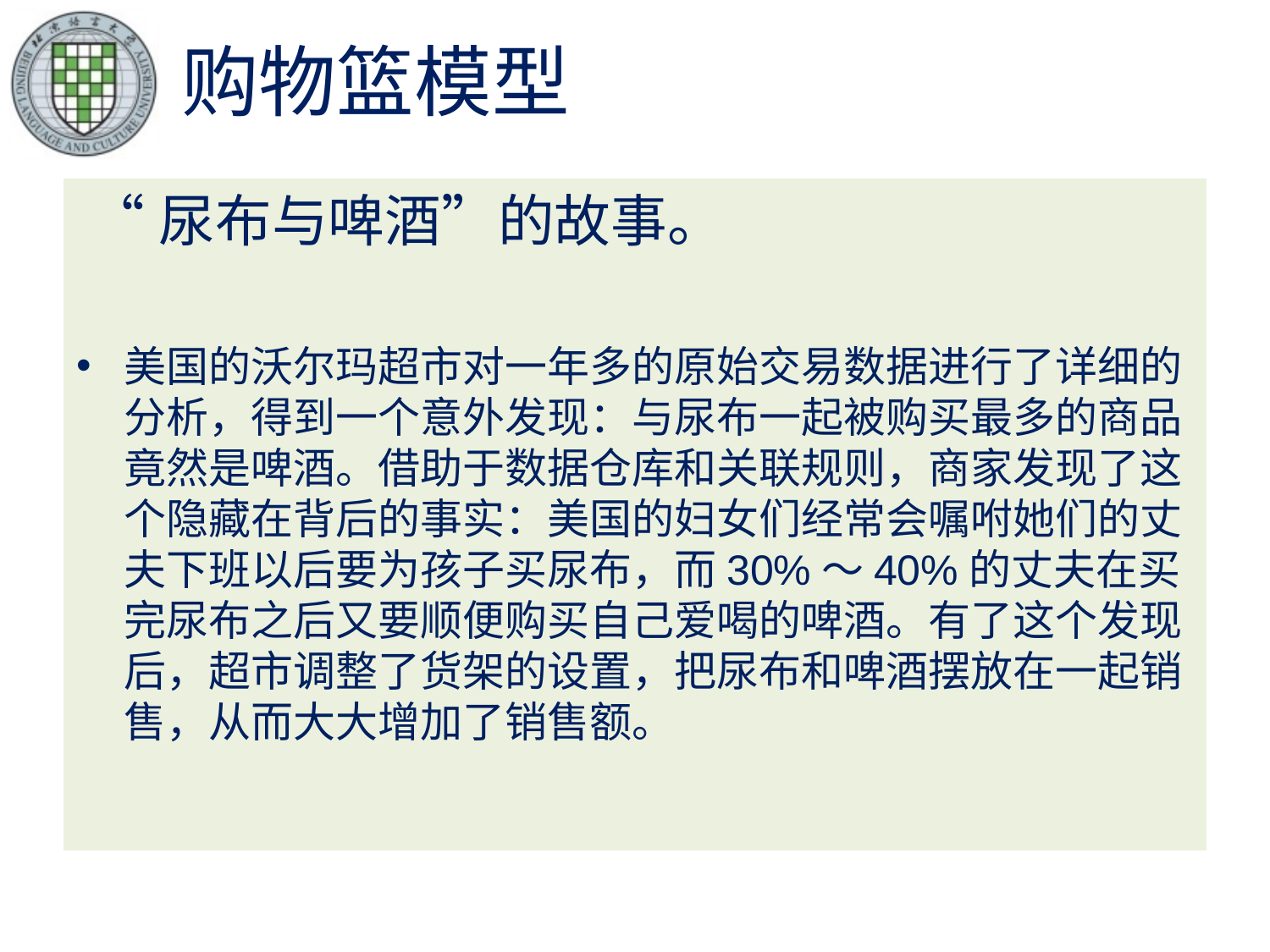

# 购物篮模型
 “尿布与啤酒”的故事。

美国的沃尔玛超市对一年多的原始交易数据进行了详细的分析，得到一个意外发现：与尿布一起被购买最多的商品竟然是啤酒。借助于数据仓库和关联规则，商家发现了这个隐藏在背后的事实：美国的妇女们经常会嘱咐她们的丈夫下班以后要为孩子买尿布，而30%～40%的丈夫在买完尿布之后又要顺便购买自己爱喝的啤酒。有了这个发现后，超市调整了货架的设置，把尿布和啤酒摆放在一起销售，从而大大增加了销售额。